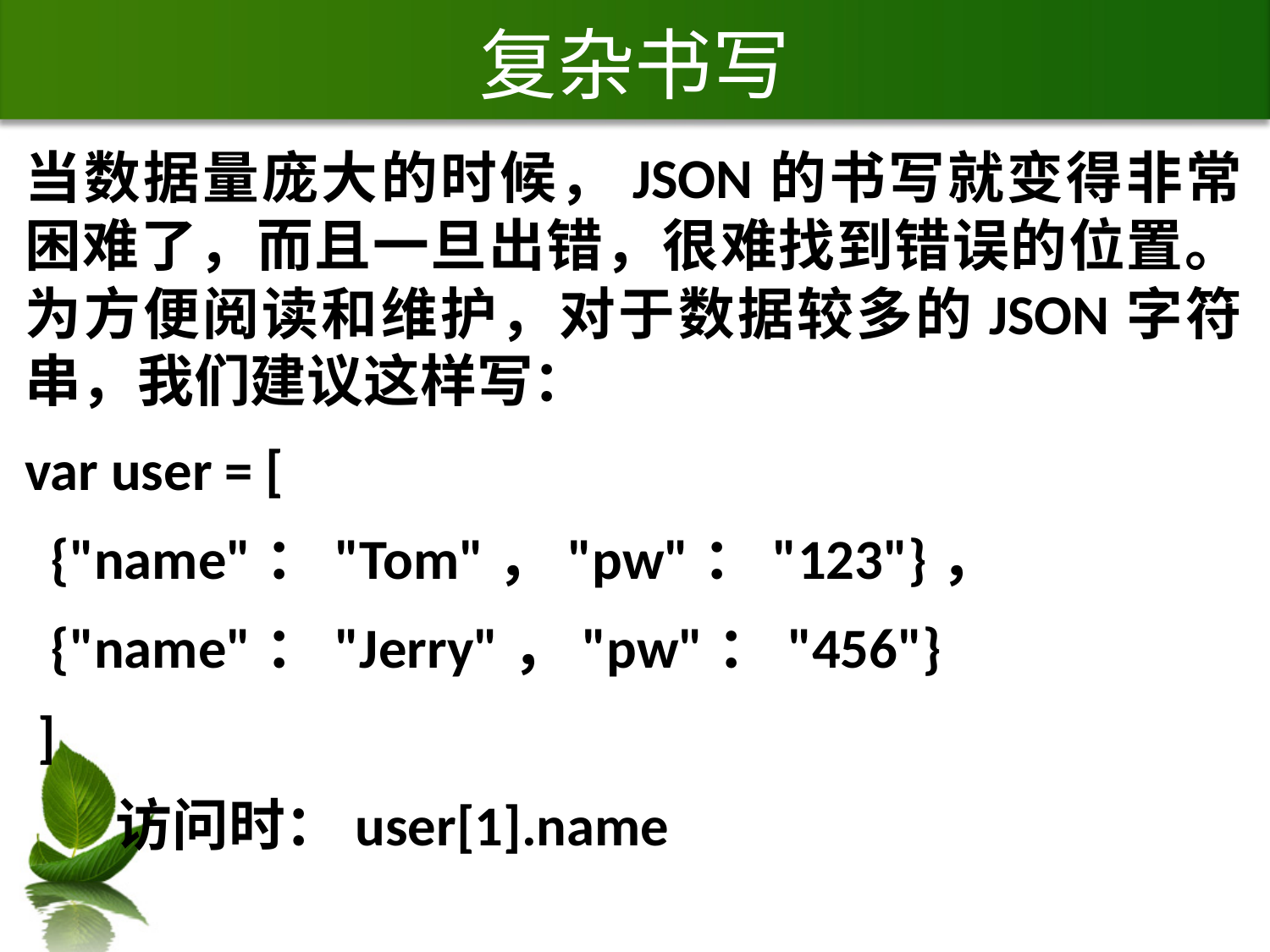

# 复杂书写
当数据量庞大的时候，JSON的书写就变得非常困难了，而且一旦出错，很难找到错误的位置。为方便阅读和维护，对于数据较多的JSON字符串，我们建议这样写：
var user = [
  {"name"："Tom"，"pw"："123"}，
  {"name"："Jerry"，"pw"："456"}
 ]
      访问时：user[1].name